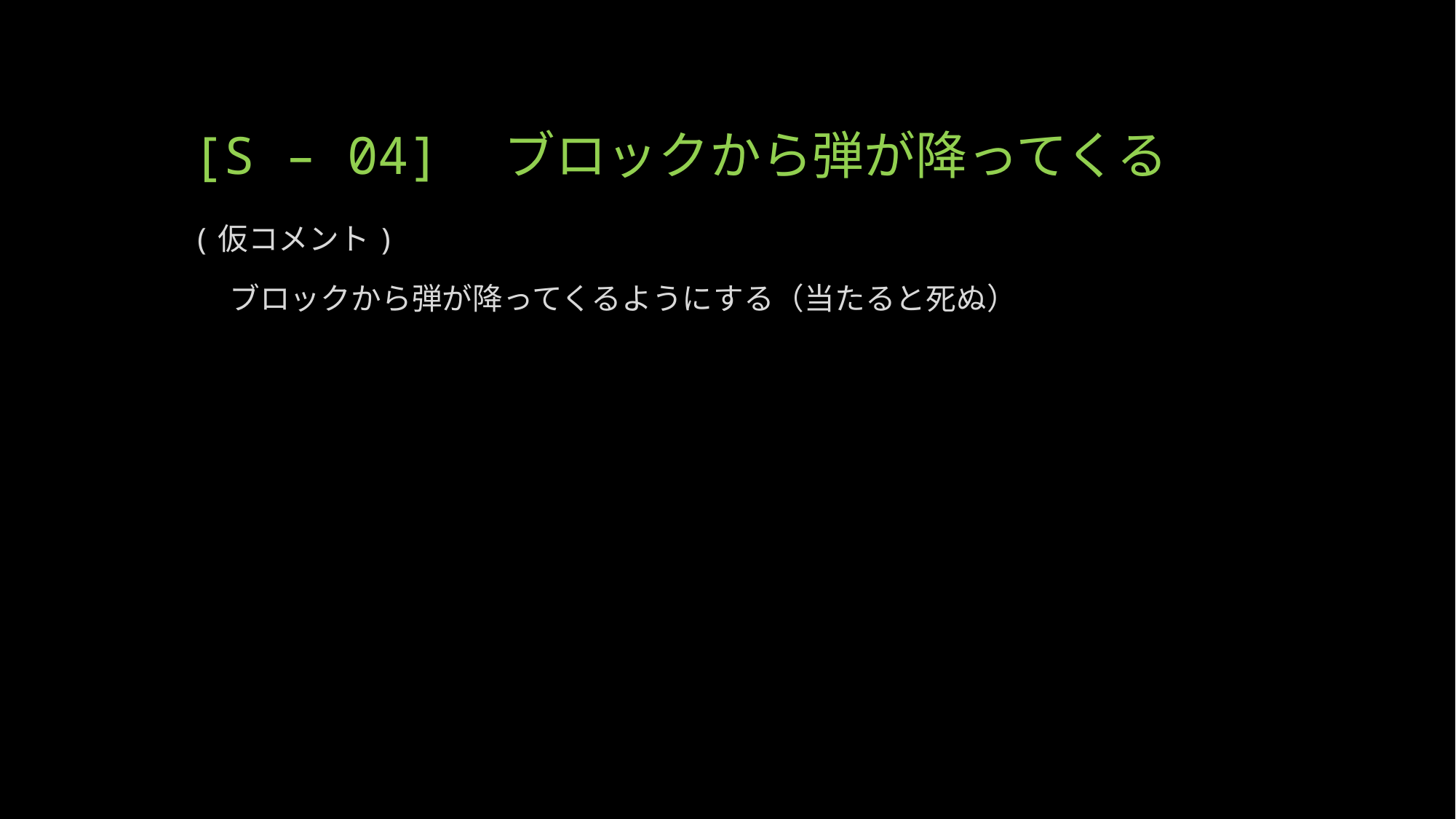

# [S – 04]　ブロックから弾が降ってくる
(仮コメント)
　 ブロックから弾が降ってくるようにする（当たると死ぬ）